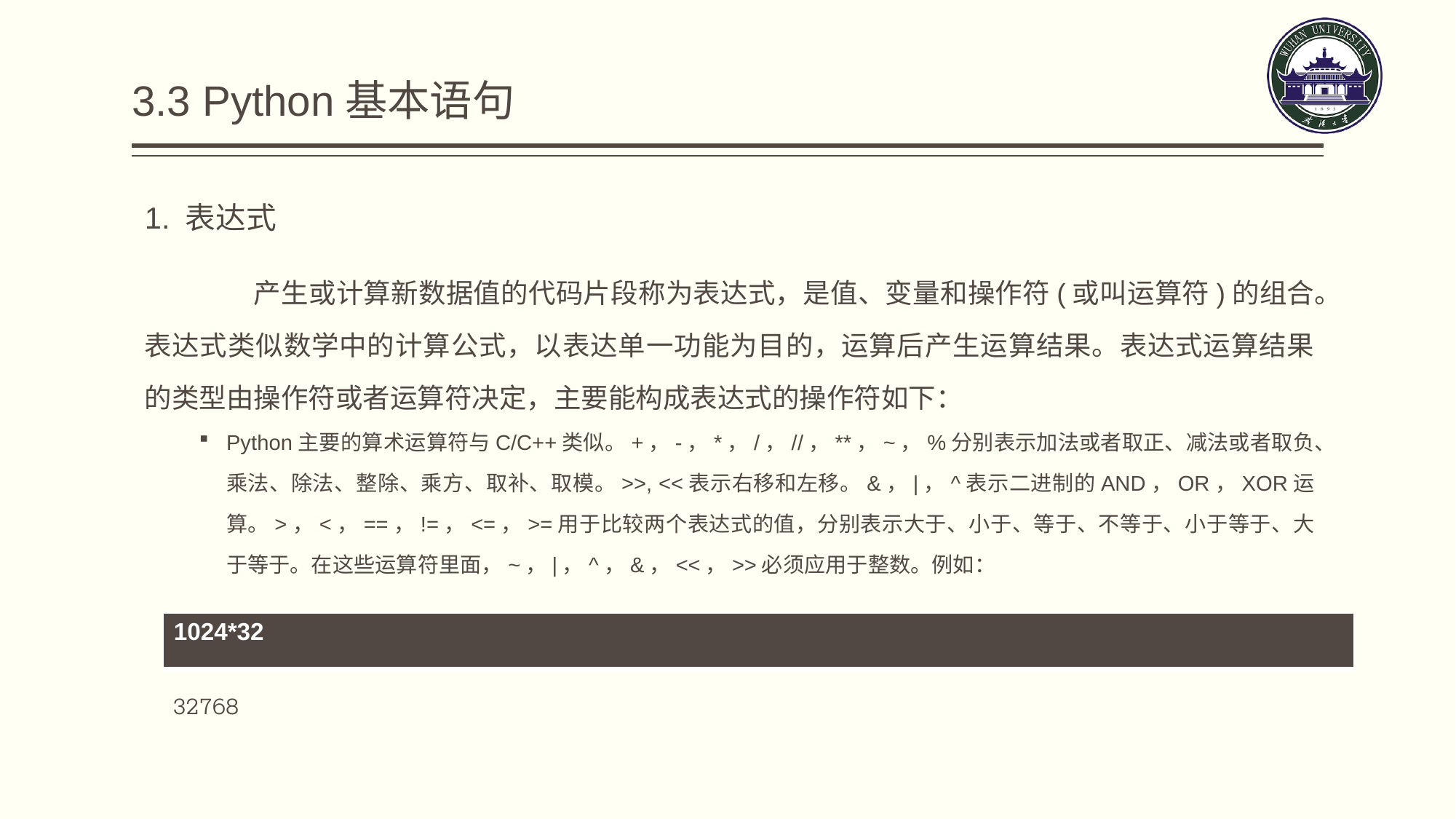

3.3 Python基本语句
1. 表达式
	产生或计算新数据值的代码片段称为表达式，是值、变量和操作符(或叫运算符)的组合。表达式类似数学中的计算公式，以表达单一功能为目的，运算后产生运算结果。表达式运算结果的类型由操作符或者运算符决定，主要能构成表达式的操作符如下：
Python主要的算术运算符与C/C++类似。+，-，*，/，//，**，~，%分别表示加法或者取正、减法或者取负、乘法、除法、整除、乘方、取补、取模。>>, <<表示右移和左移。&，|，^表示二进制的AND，OR，XOR运算。>，<，==，!=，<=，>=用于比较两个表达式的值，分别表示大于、小于、等于、不等于、小于等于、大于等于。在这些运算符里面，~，|，^，&，<<，>>必须应用于整数。例如：
| 1024\*32 |
| --- |
32768